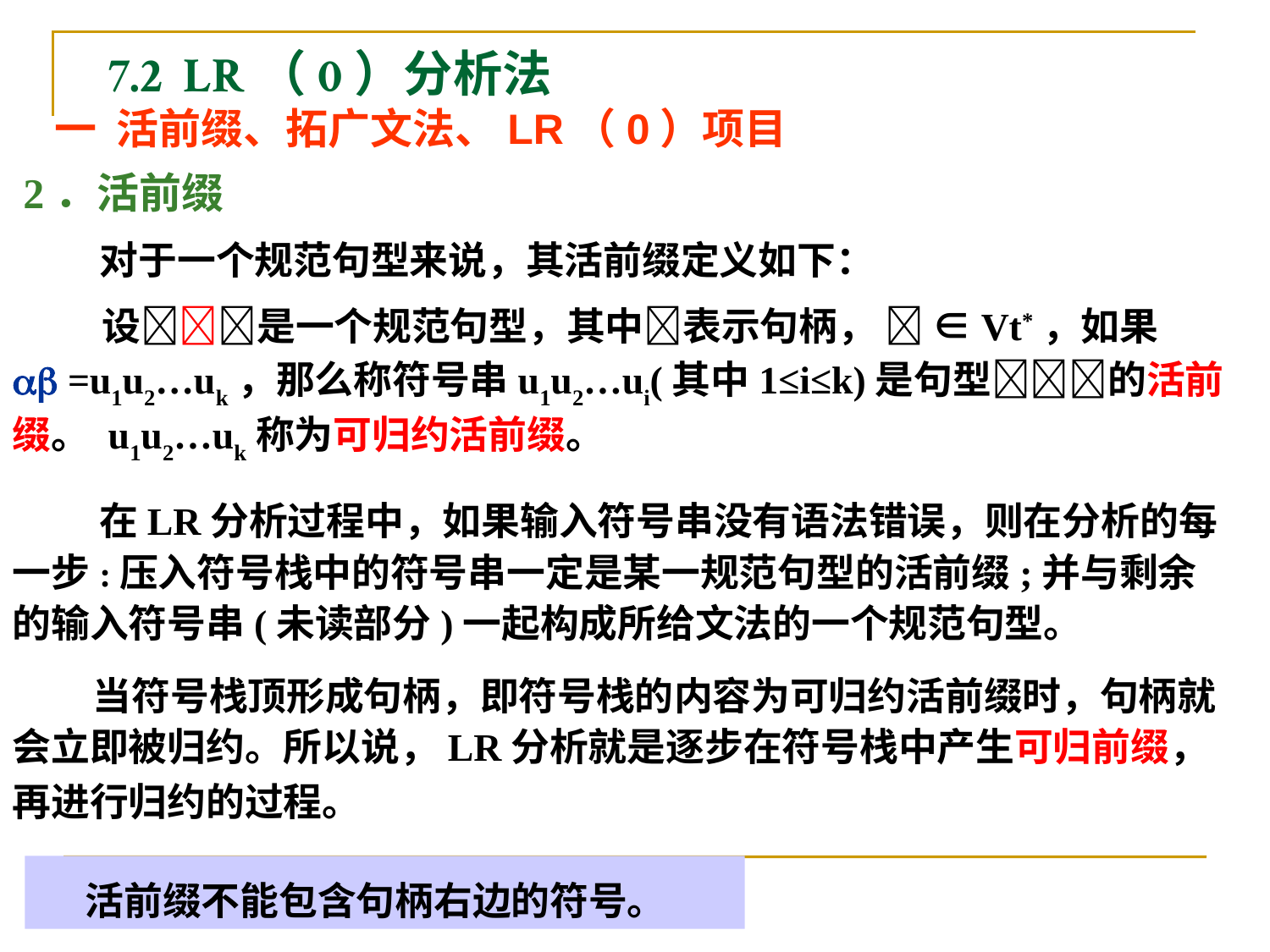

# 7.2  LR（0）分析法
一  活前缀、拓广文法、LR（0）项目
 2．活前缀
         对于一个规范句型来说，其活前缀定义如下：
         设αβγ是一个规范句型，其中β表示句柄， γ ∈Vt*，如果
αβ =u1u2…uk，那么称符号串u1u2…ui(其中1≤i≤k)是句型αβγ的活前缀。 u1u2…uk称为可归约活前缀。
          在LR分析过程中，如果输入符号串没有语法错误，则在分析的每一步:压入符号栈中的符号串一定是某一规范句型的活前缀;并与剩余的输入符号串(未读部分)一起构成所给文法的一个规范句型。
        当符号栈顶形成句柄，即符号栈的内容为可归约活前缀时，句柄就会立即被归约。所以说，LR分析就是逐步在符号栈中产生可归前缀，再进行归约的过程。
活前缀不能包含句柄右边的符号。
42